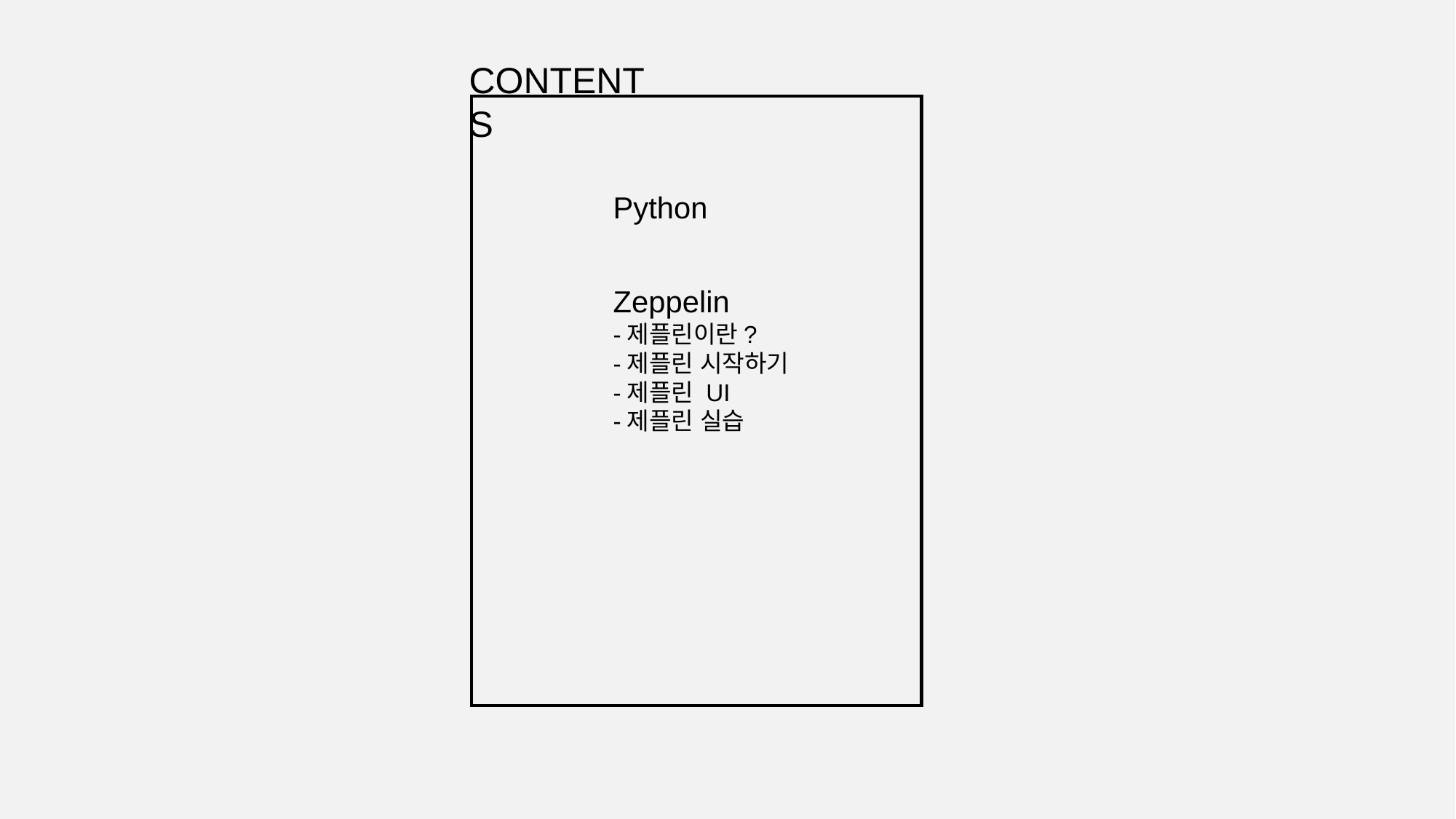

CONTENTS

Python

Zeppelin
-제플린이란?
-제플린 시작하기
-제플린 UI
-제플린 실습